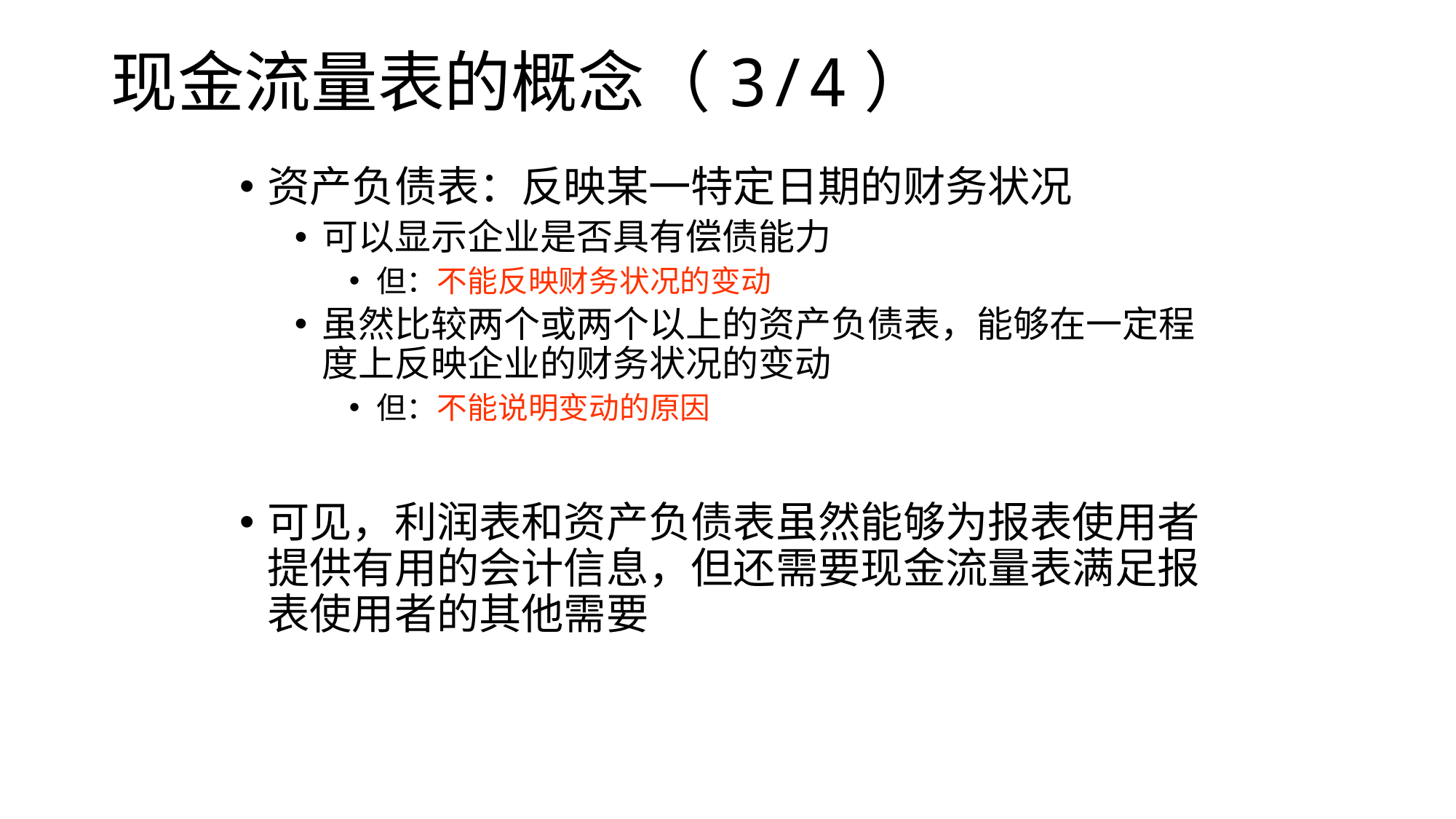

# 现金流量表的概念（3/4）
资产负债表：反映某一特定日期的财务状况
可以显示企业是否具有偿债能力
但：不能反映财务状况的变动
虽然比较两个或两个以上的资产负债表，能够在一定程度上反映企业的财务状况的变动
但：不能说明变动的原因

可见，利润表和资产负债表虽然能够为报表使用者提供有用的会计信息，但还需要现金流量表满足报表使用者的其他需要

2023/3/30
12